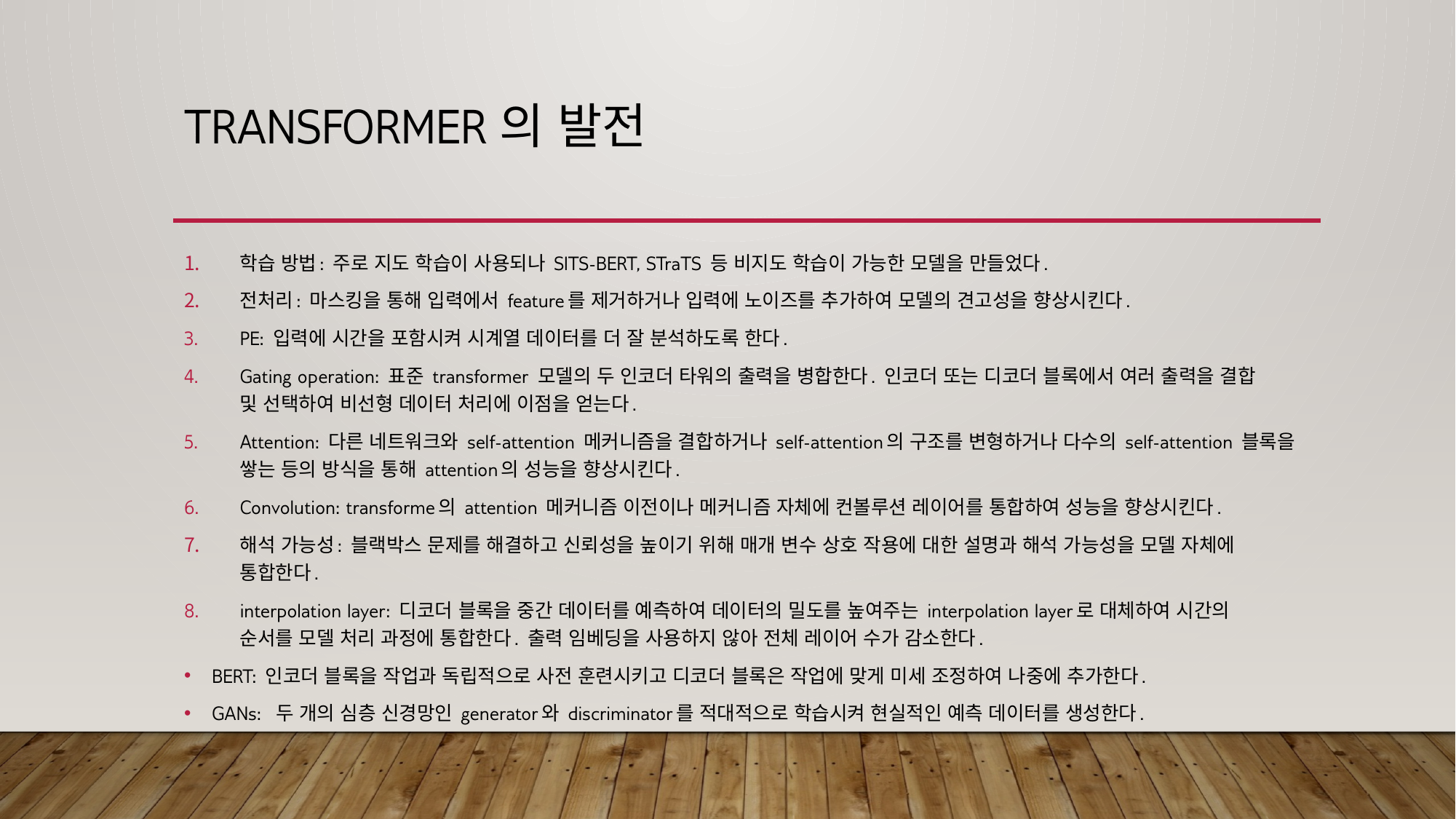

# Transformer의 발전
학습 방법: 주로 지도 학습이 사용되나 SITS-BERT, STraTS 등 비지도 학습이 가능한 모델을 만들었다.
전처리: 마스킹을 통해 입력에서 feature를 제거하거나 입력에 노이즈를 추가하여 모델의 견고성을 향상시킨다.
PE: 입력에 시간을 포함시켜 시계열 데이터를 더 잘 분석하도록 한다.
Gating operation: 표준 transformer 모델의 두 인코더 타워의 출력을 병합한다. 인코더 또는 디코더 블록에서 여러 출력을 결합
및 선택하여 비선형 데이터 처리에 이점을 얻는다.
Attention: 다른 네트워크와 self-attention 메커니즘을 결합하거나 self-attention의 구조를 변형하거나 다수의 self-attention 블록을 쌓는 등의 방식을 통해 attention의 성능을 향상시킨다.
Convolution: transforme의 attention 메커니즘 이전이나 메커니즘 자체에 컨볼루션 레이어를 통합하여 성능을 향상시킨다.
해석 가능성: 블랙박스 문제를 해결하고 신뢰성을 높이기 위해 매개 변수 상호 작용에 대한 설명과 해석 가능성을 모델 자체에 통합한다.
interpolation layer: 디코더 블록을 중간 데이터를 예측하여 데이터의 밀도를 높여주는 interpolation layer로 대체하여 시간의
순서를 모델 처리 과정에 통합한다. 출력 임베딩을 사용하지 않아 전체 레이어 수가 감소한다.
BERT: 인코더 블록을 작업과 독립적으로 사전 훈련시키고 디코더 블록은 작업에 맞게 미세 조정하여 나중에 추가한다.
GANs:  두 개의 심층 신경망인 generator와 discriminator를 적대적으로 학습시켜 현실적인 예측 데이터를 생성한다.